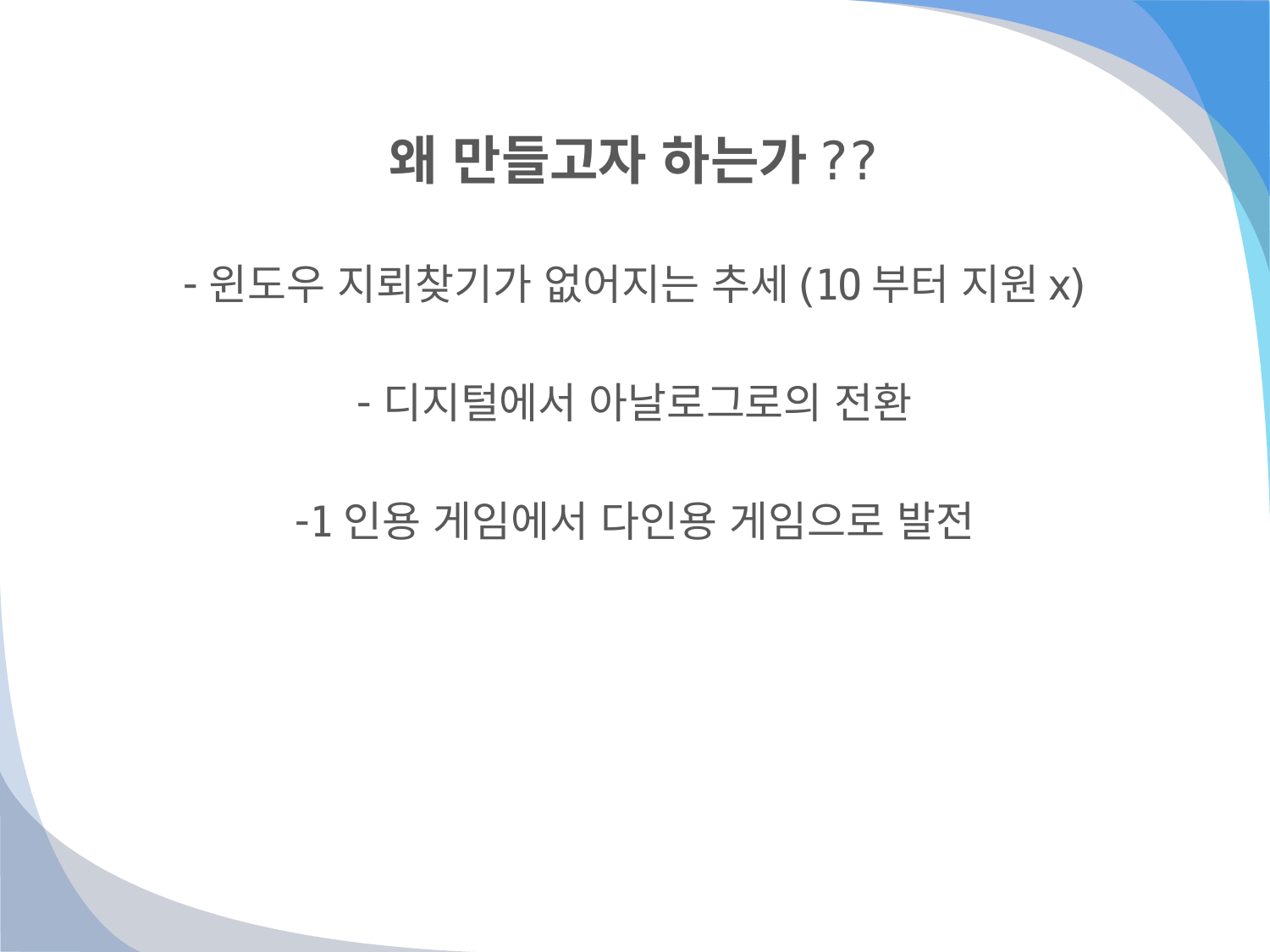

왜 만들고자 하는가??

-윈도우 지뢰찾기가 없어지는 추세(10부터 지원x)

-디지털에서 아날로그로의 전환

-1인용 게임에서 다인용 게임으로 발전